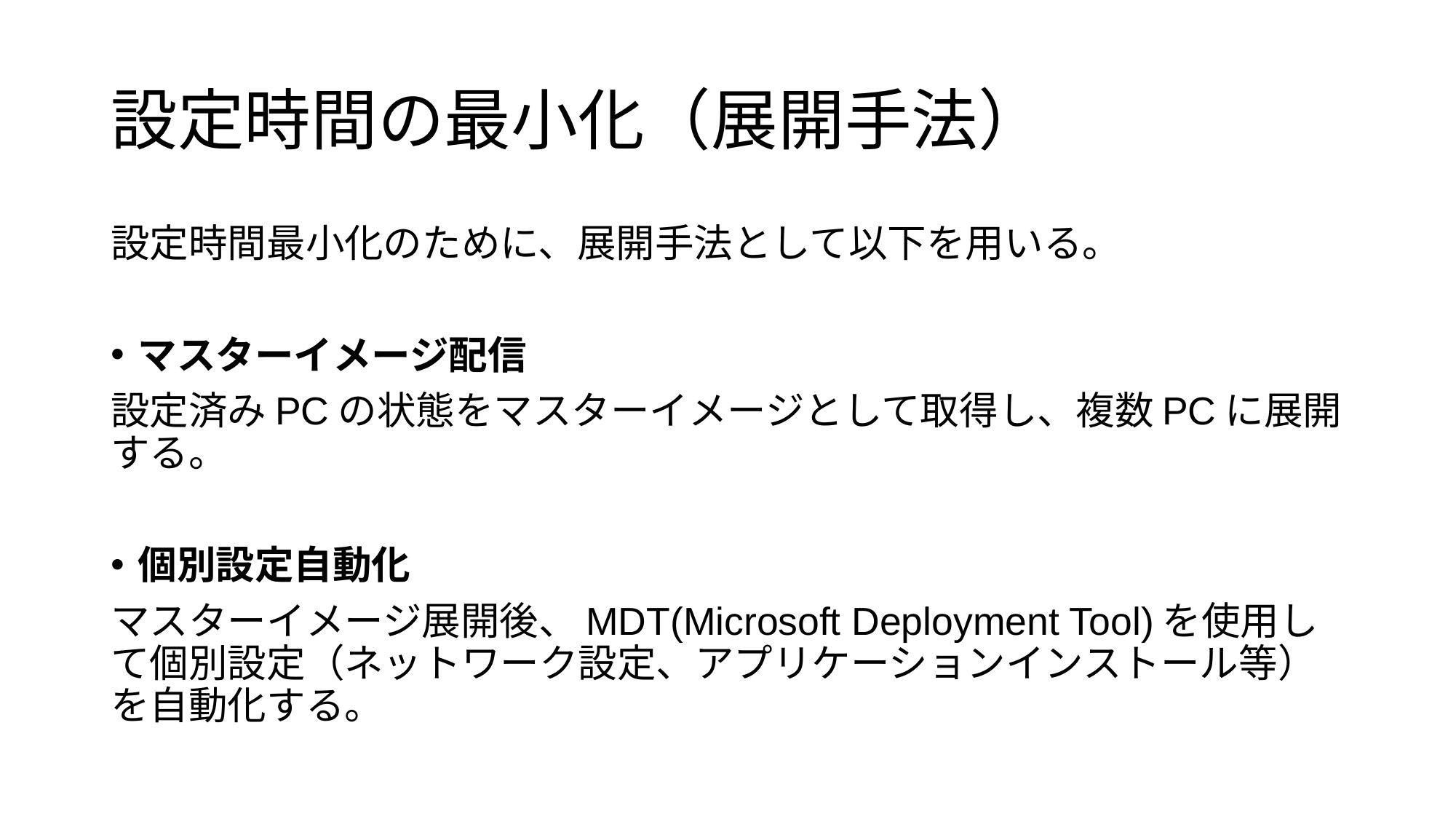

# 設定時間の最小化（展開手法）
設定時間最小化のために、展開手法として以下を用いる。

マスターイメージ配信
設定済みPCの状態をマスターイメージとして取得し、複数PCに展開する。

個別設定自動化
マスターイメージ展開後、MDT(Microsoft Deployment Tool)を使用して個別設定（ネットワーク設定、アプリケーションインストール等）を自動化する。